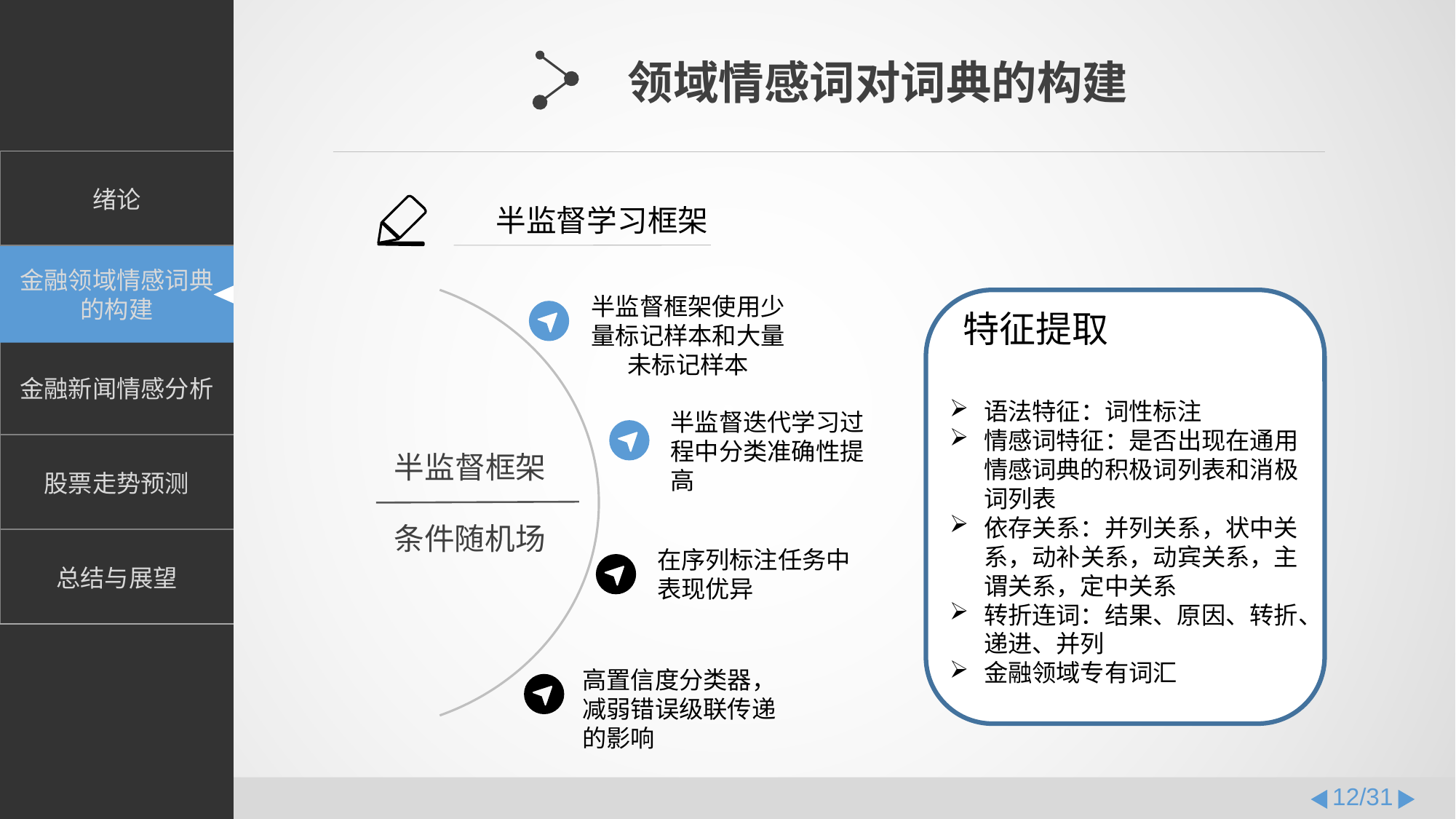

领域情感词对词典的构建

半监督学习框架
半监督框架使用少量标记样本和大量未标记样本

特征提取
语法特征：词性标注
情感词特征：是否出现在通用情感词典的积极词列表和消极词列表
依存关系：并列关系，状中关系，动补关系，动宾关系，主谓关系，定中关系
转折连词：结果、原因、转折、递进、并列
金融领域专有词汇
半监督迭代学习过程中分类准确性提高

半监督框架
条件随机场
在序列标注任务中表现优异

高置信度分类器，减弱错误级联传递的影响